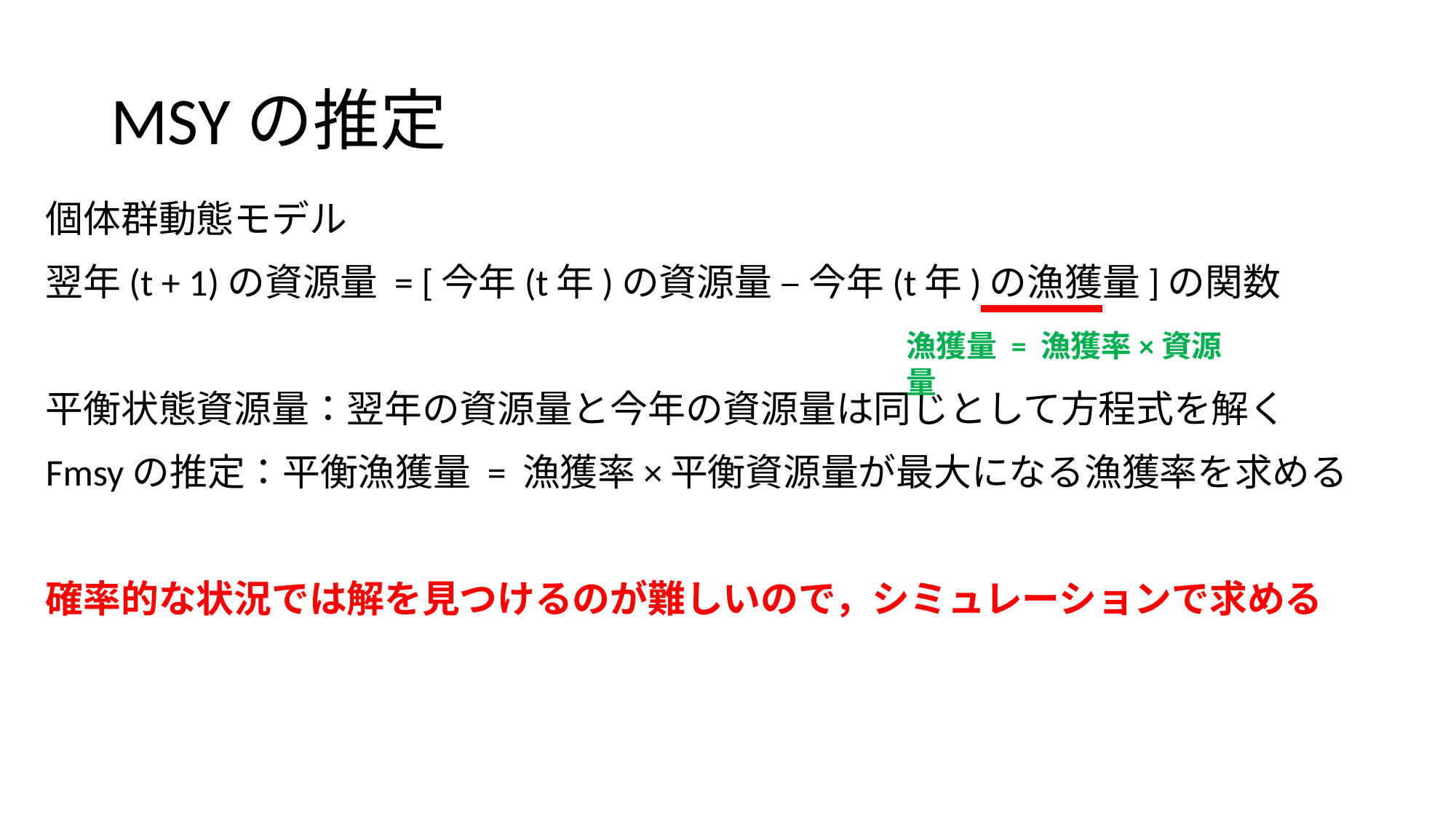

# MSYの推定
個体群動態モデル
翌年(t + 1)の資源量 = [今年(t年)の資源量 – 今年(t年)の漁獲量]の関数

平衡状態資源量：翌年の資源量と今年の資源量は同じとして方程式を解く
Fmsyの推定：平衡漁獲量 = 漁獲率×平衡資源量が最大になる漁獲率を求める

確率的な状況では解を見つけるのが難しいので，シミュレーションで求める
漁獲量 = 漁獲率×資源量